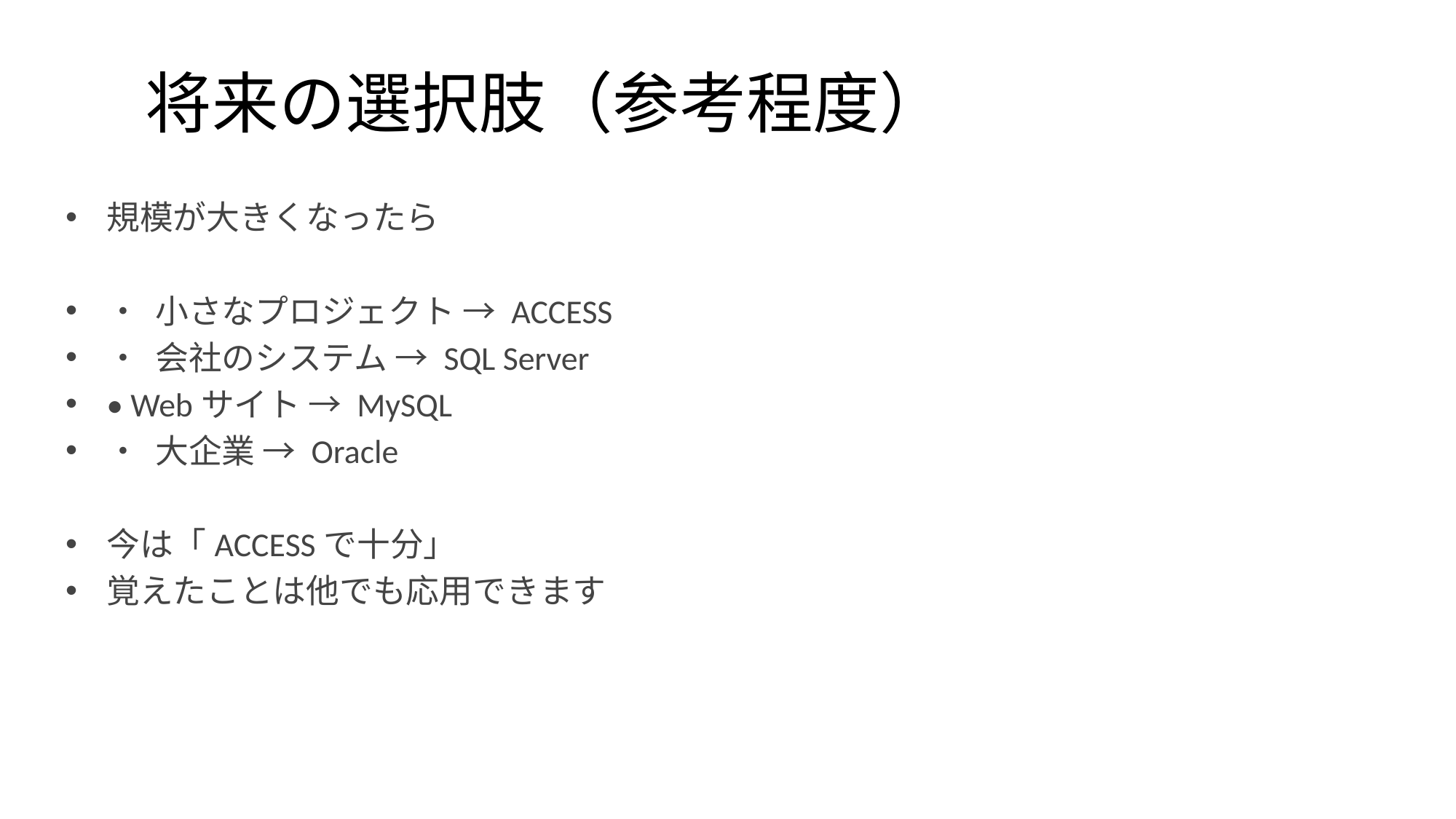

# 将来の選択肢（参考程度）
規模が大きくなったら

• 小さなプロジェクト → ACCESS
• 会社のシステム → SQL Server
• Webサイト → MySQL
• 大企業 → Oracle

今は「ACCESSで十分」
覚えたことは他でも応用できます